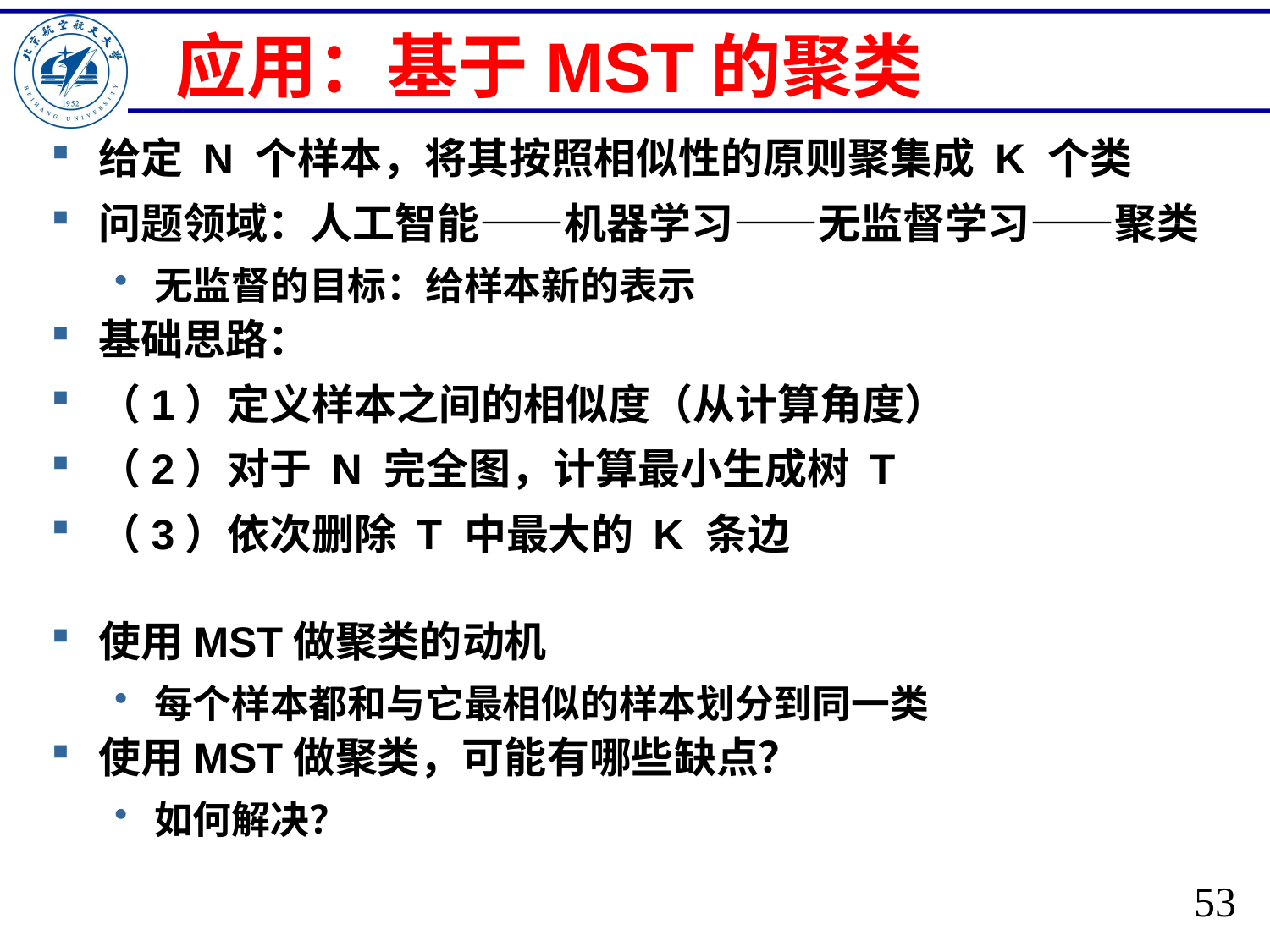

# 应用：基于MST的聚类
给定 N 个样本，将其按照相似性的原则聚集成 K 个类
问题领域：人工智能——机器学习——无监督学习——聚类
无监督的目标：给样本新的表示
基础思路：
（1）定义样本之间的相似度（从计算角度）
（2）对于 N 完全图，计算最小生成树 T
（3）依次删除 T 中最大的 K 条边

使用MST做聚类的动机
每个样本都和与它最相似的样本划分到同一类
使用MST做聚类，可能有哪些缺点？
如何解决？